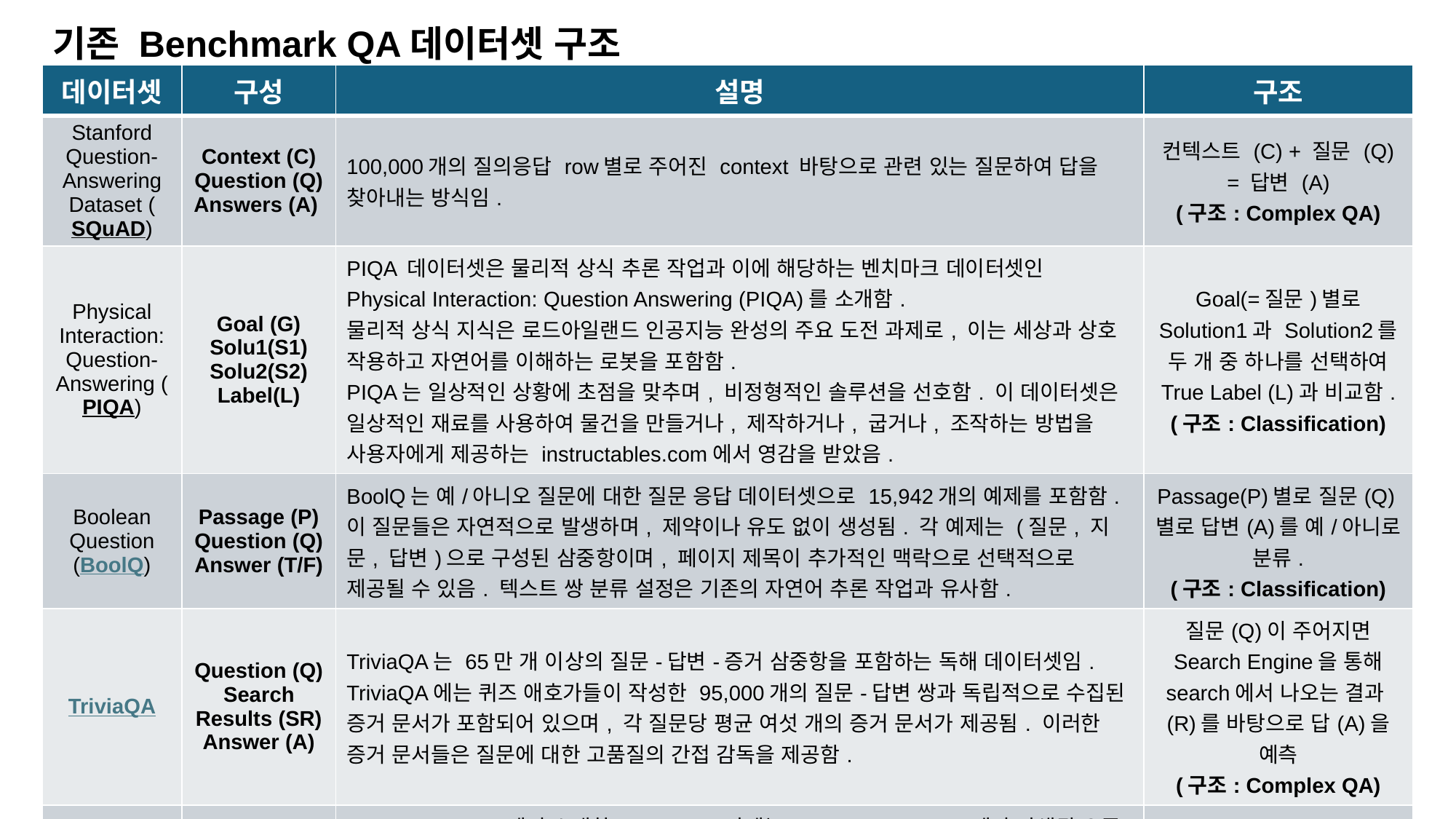

# 기존 Benchmark QA데이터셋 구조
| 데이터셋 | 구성 | 설명 | 구조 |
| --- | --- | --- | --- |
| Stanford Question-Answering Dataset (SQuAD) | Context (C) Question (Q) Answers (A) | 100,000개의 질의응답 row별로 주어진 context 바탕으로 관련 있는 질문하여 답을 찾아내는 방식임. | 컨텍스트 (C) + 질문 (Q) = 답변 (A) (구조: Complex QA) |
| Physical Interaction: Question-Answering (PIQA) | Goal (G) Solu1(S1) Solu2(S2) Label(L) | PIQA 데이터셋은 물리적 상식 추론 작업과 이에 해당하는 벤치마크 데이터셋인 Physical Interaction: Question Answering (PIQA)를 소개함. 물리적 상식 지식은 로드아일랜드 인공지능 완성의 주요 도전 과제로, 이는 세상과 상호 작용하고 자연어를 이해하는 로봇을 포함함. PIQA는 일상적인 상황에 초점을 맞추며, 비정형적인 솔루션을 선호함. 이 데이터셋은 일상적인 재료를 사용하여 물건을 만들거나, 제작하거나, 굽거나, 조작하는 방법을 사용자에게 제공하는 instructables.com에서 영감을 받았음. | Goal(=질문)별로 Solution1과 Solution2를 두 개 중 하나를 선택하여 True Label (L)과 비교함. (구조: Classification) |
| Boolean Question (BoolQ) | Passage (P) Question (Q) Answer (T/F) | BoolQ는 예/아니오 질문에 대한 질문 응답 데이터셋으로 15,942개의 예제를 포함함. 이 질문들은 자연적으로 발생하며, 제약이나 유도 없이 생성됨. 각 예제는 (질문, 지문, 답변)으로 구성된 삼중항이며, 페이지 제목이 추가적인 맥락으로 선택적으로 제공될 수 있음. 텍스트 쌍 분류 설정은 기존의 자연어 추론 작업과 유사함. | Passage(P)별로 질문(Q)별로 답변(A)를 예/아니로 분류. (구조: Classification) |
| TriviaQA | Question (Q) Search Results (SR) Answer (A) | TriviaQA는 65만 개 이상의 질문-답변-증거 삼중항을 포함하는 독해 데이터셋임. TriviaQA에는 퀴즈 애호가들이 작성한 95,000개의 질문-답변 쌍과 독립적으로 수집된 증거 문서가 포함되어 있으며, 각 질문당 평균 여섯 개의 증거 문서가 제공됨. 이러한 증거 문서들은 질문에 대한 고품질의 간접 감독을 제공함. | 질문(Q)이 주어지면 Search Engine을 통해 search에서 나오는 결과(R)를 바탕으로 답(A)을 예측 (구조: Complex QA) |
| Natural Question (NQ) | Question (Q) Answer (A) | Lee et.al. (2019)에서 소개한 NQ-Open 과제는 Natural Questions에서 파생된 오픈 도메인 질문 응답 벤치마크임. 이 과제의 목표는 입력된 영어 질문에 대한 영어 답변 문자열을 예측하는 것임. 모든 질문은 영어 위키피디아의 내용을 사용하여 답변할 수 있음. | 단순히 질문(Q)과 답변(A)를 예측함. (구조: Simple QA) |